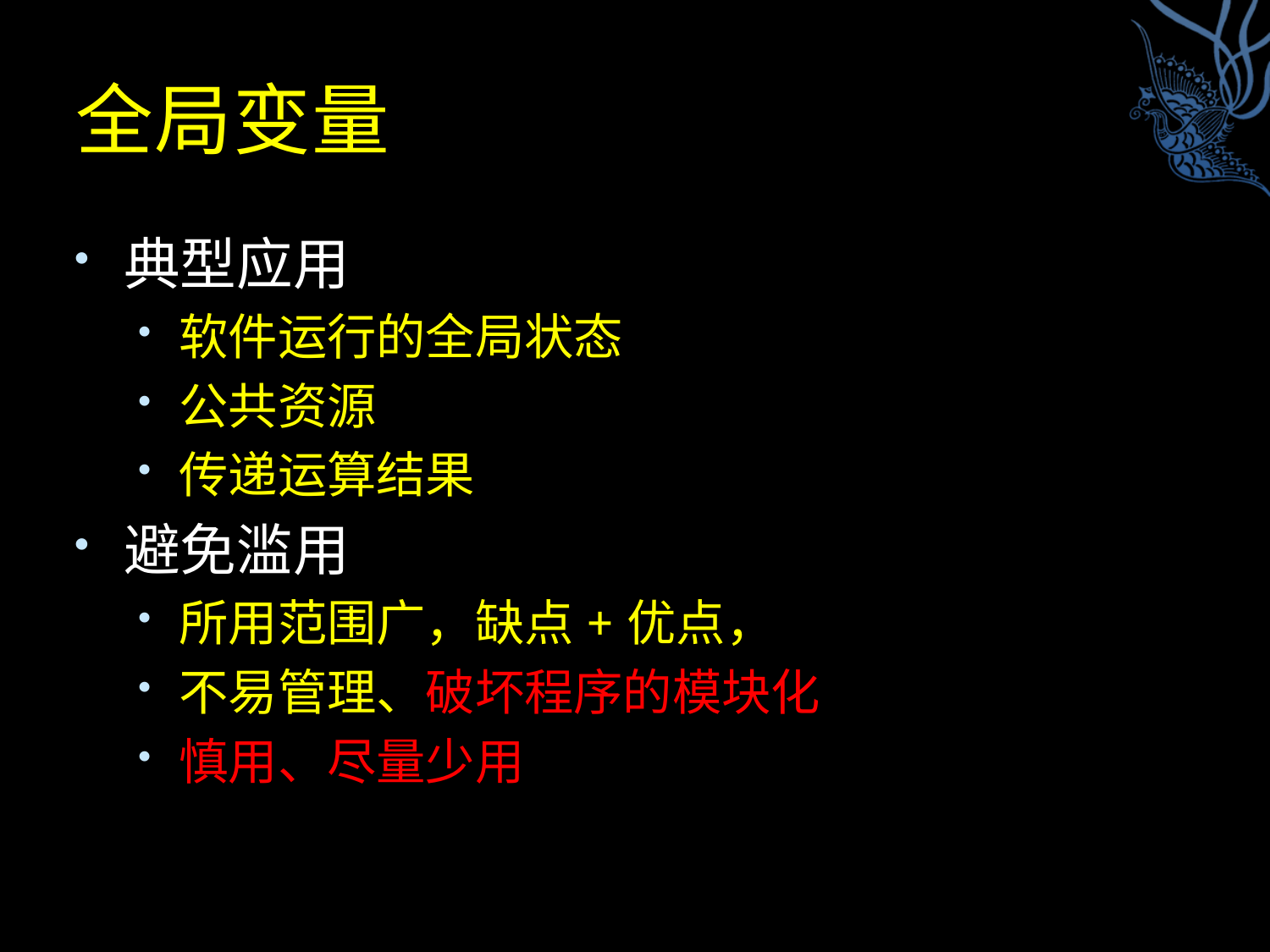

# 全局变量
典型应用
软件运行的全局状态
公共资源
传递运算结果
避免滥用
所用范围广，缺点+优点，
不易管理、破坏程序的模块化
慎用、尽量少用